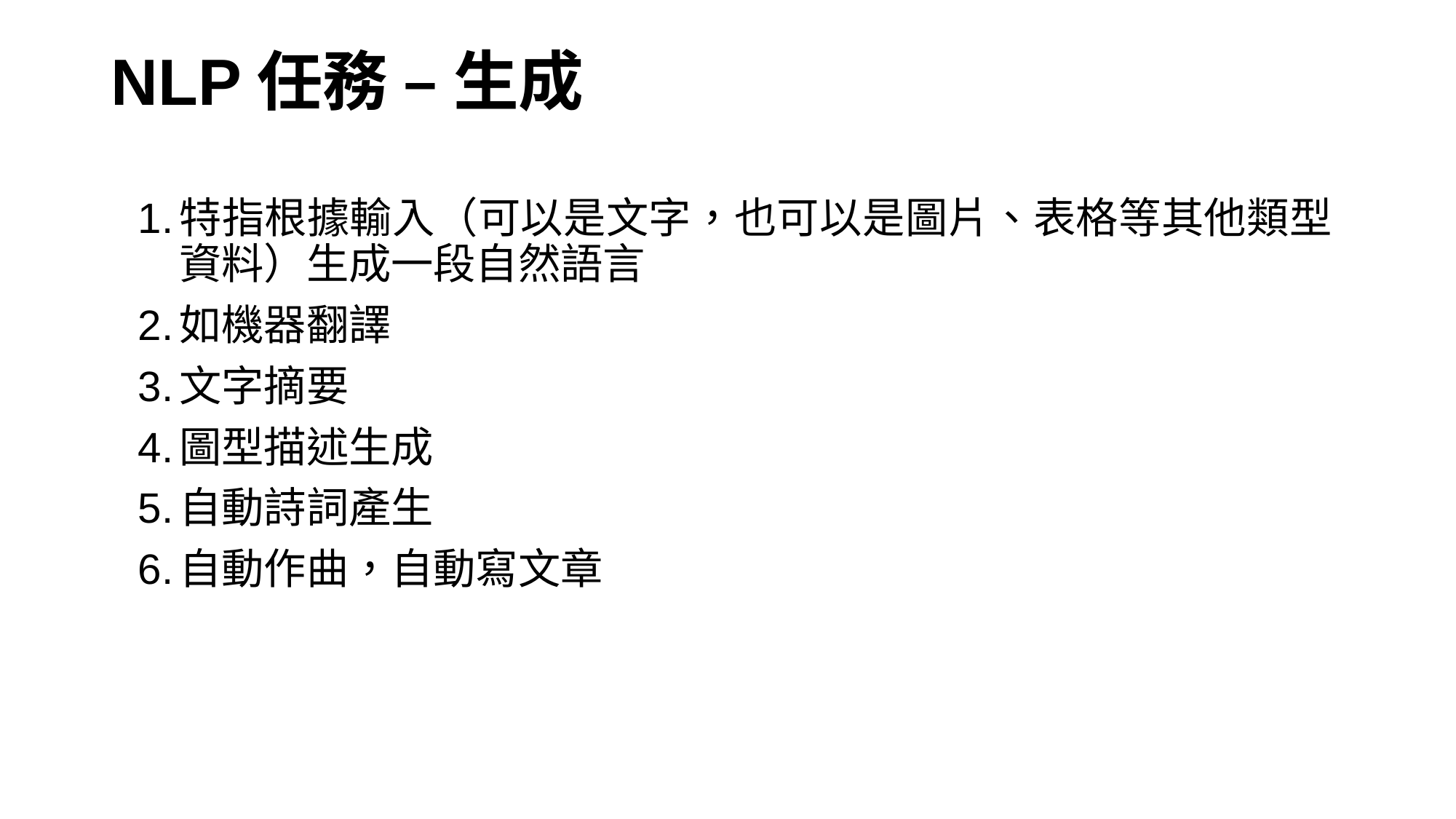

# NLP任務 – 生成
特指根據輸入（可以是文字，也可以是圖片、表格等其他類型資料）生成一段自然語言
如機器翻譯
文字摘要
圖型描述生成
自動詩詞產生
自動作曲，自動寫文章